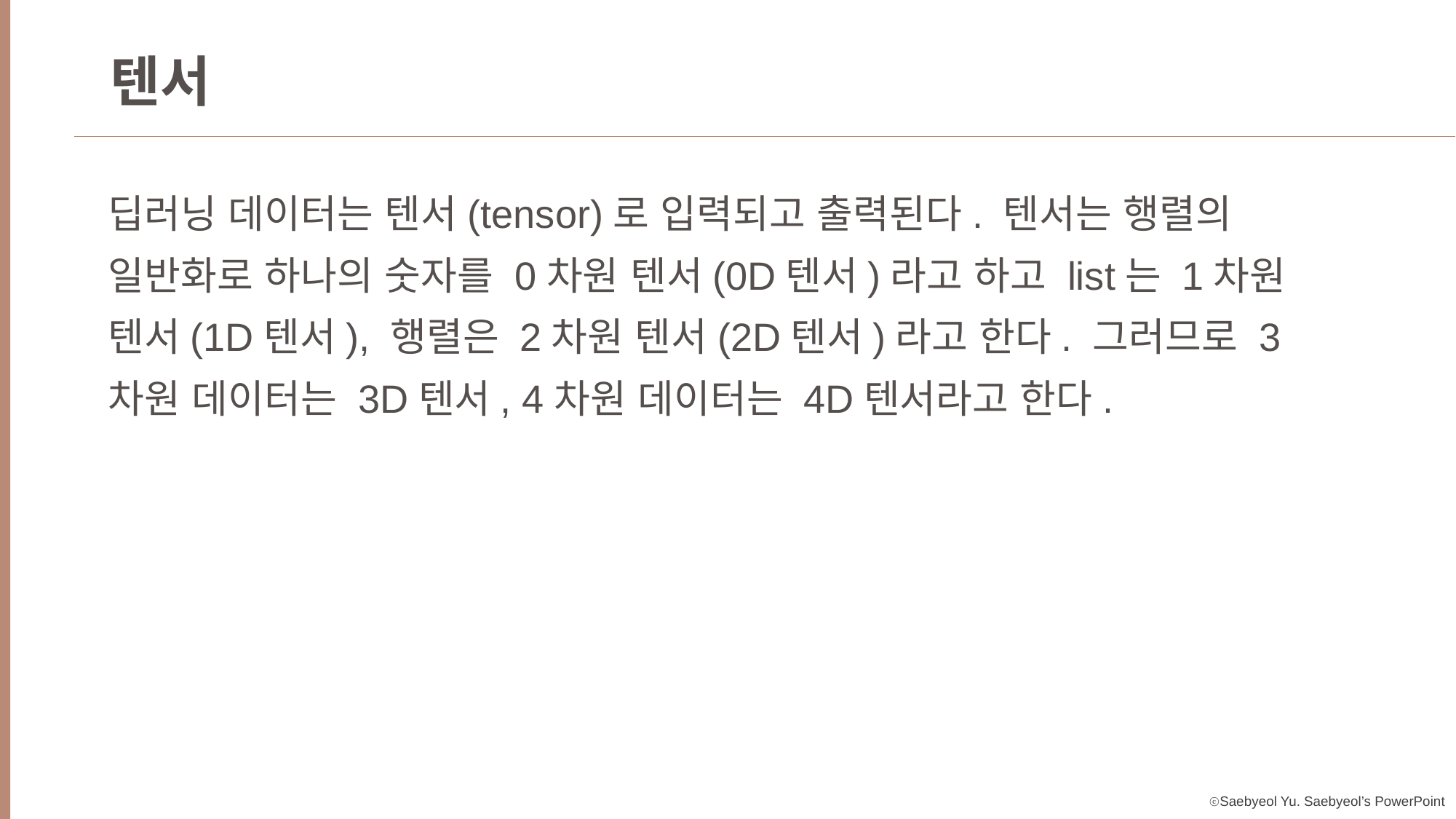

텐서
딥러닝 데이터는 텐서(tensor)로 입력되고 출력된다. 텐서는 행렬의 일반화로 하나의 숫자를 0차원 텐서(0D텐서)라고 하고 list는 1차원 텐서(1D텐서), 행렬은 2차원 텐서(2D텐서)라고 한다. 그러므로 3차원 데이터는 3D텐서, 4차원 데이터는 4D텐서라고 한다.